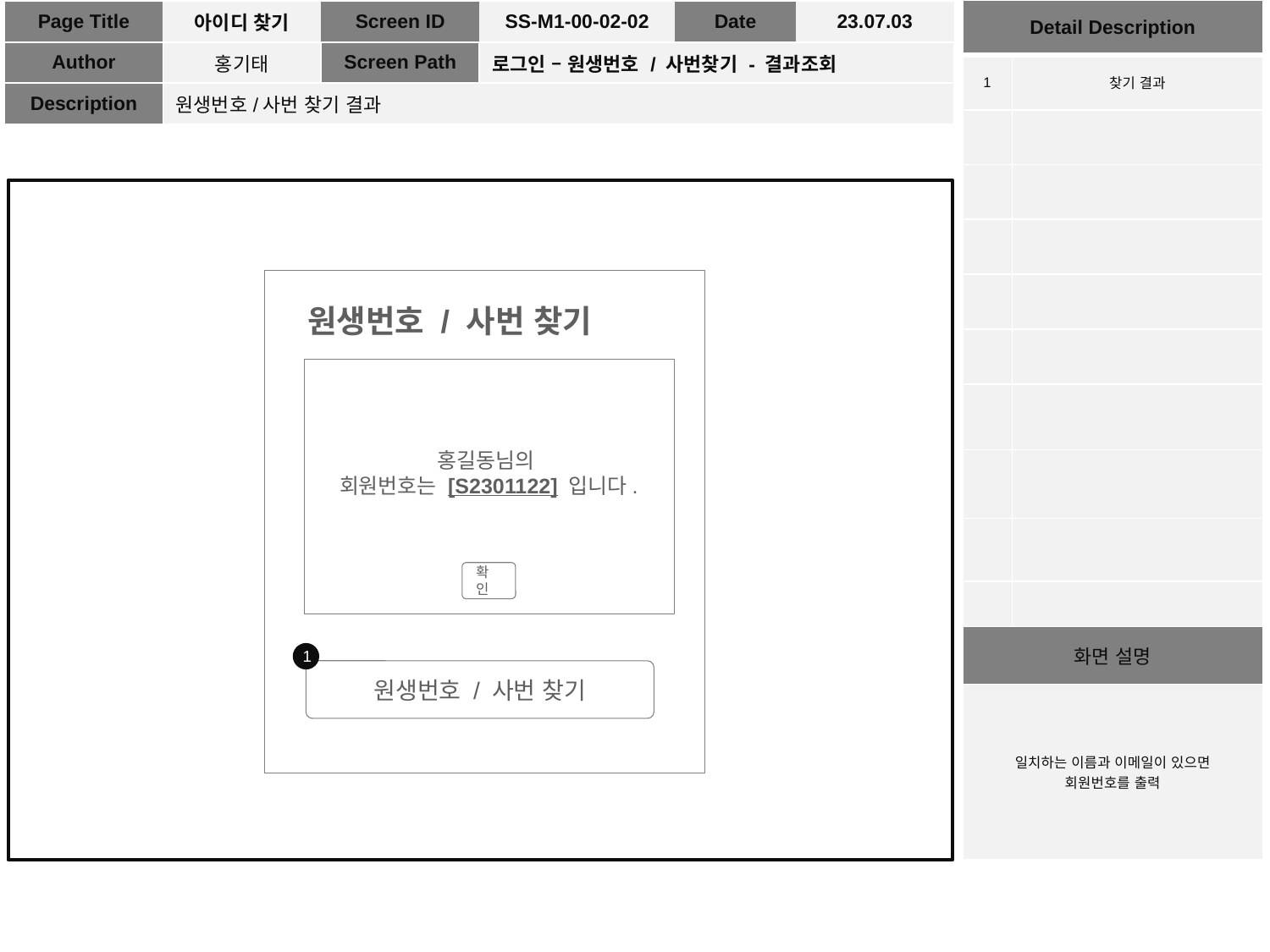

| Detail Description |  |
| --- | --- |
| 1 | 찾기 결과 |
|  |  |
|  |  |
|  |  |
|  |  |
|  |  |
|  |  |
|  |  |
|  |  |
|  |  |
| 화면 설명 |  |
| 일치하는 이름과 이메일이 있으면 회원번호를 출력 |  |
| Page Title | 아이디 찾기 | Screen ID | SS-M1-00-02-02 | Date | 23.07.03 |
| --- | --- | --- | --- | --- | --- |
| Author | 홍기태 | Screen Path | 로그인 – 원생번호 / 사번찾기 - 결과조회 |  |  |
| Description | 원생번호/사번 찾기 결과 |  |  |  |  |
ㅅ

원생번호 / 사번 찾기

확인
이름 :
이름를 입력해주세요.
홍길동님의
회원번호는 [S2301122] 입니다.
이메일 :
이메일 주소
1
원생번호 / 사번 찾기